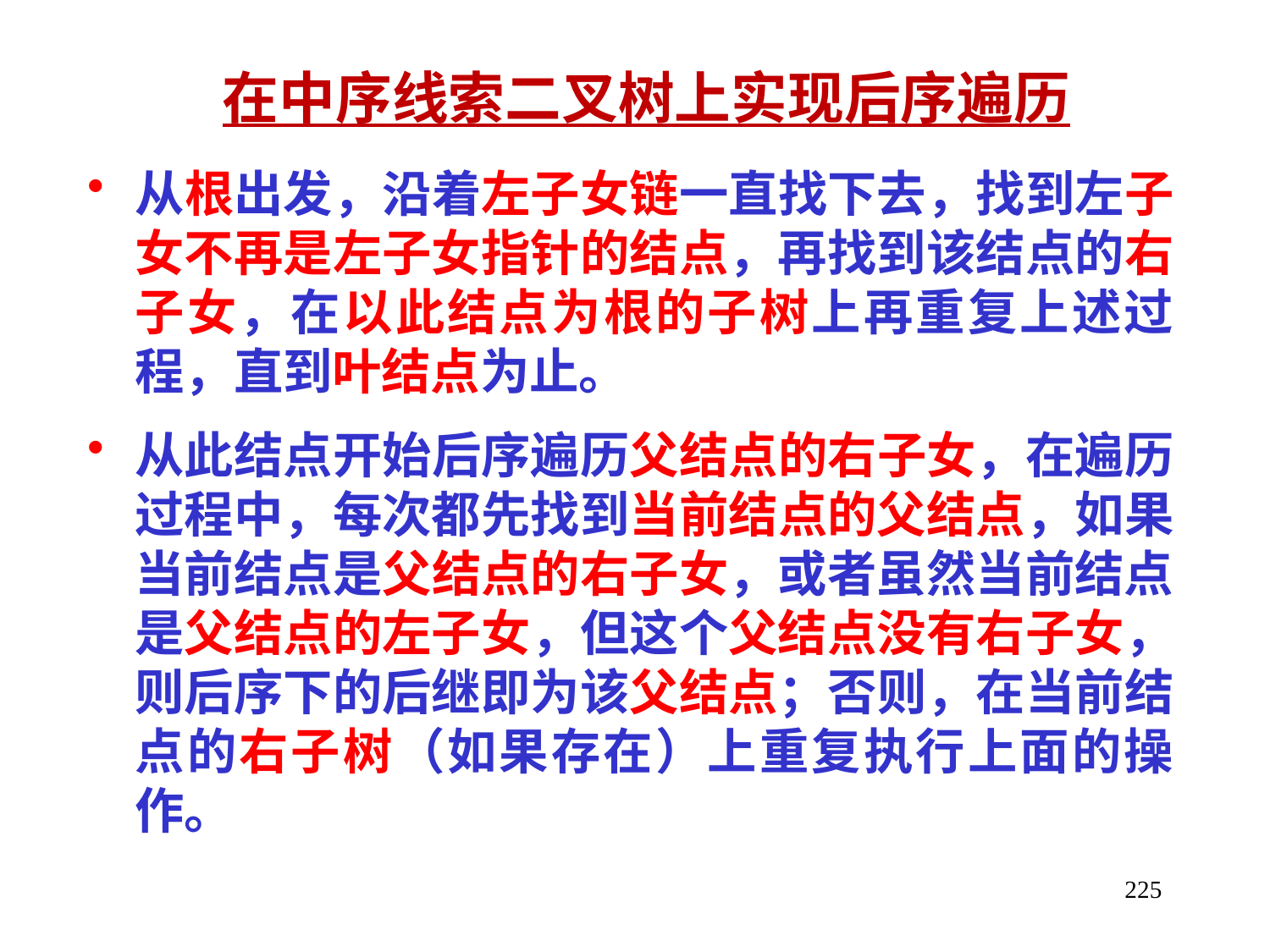

在中序线索二叉树上实现后序遍历
从根出发，沿着左子女链一直找下去，找到左子女不再是左子女指针的结点，再找到该结点的右子女，在以此结点为根的子树上再重复上述过程，直到叶结点为止。
从此结点开始后序遍历父结点的右子女，在遍历过程中，每次都先找到当前结点的父结点，如果当前结点是父结点的右子女，或者虽然当前结点是父结点的左子女，但这个父结点没有右子女，则后序下的后继即为该父结点；否则，在当前结点的右子树（如果存在）上重复执行上面的操作。
225